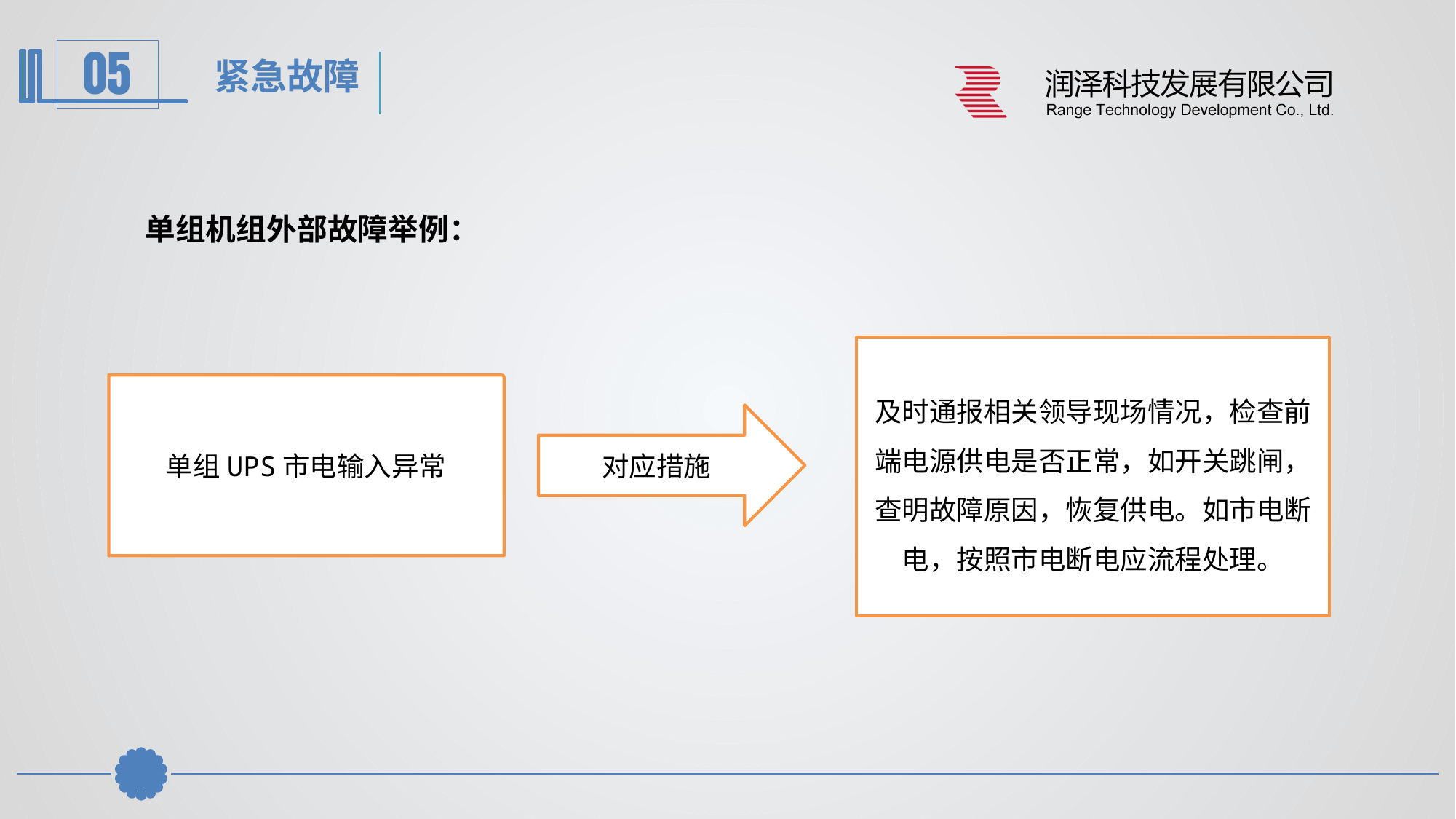

紧急故障
单组机组外部故障举例：
及时通报相关领导现场情况，检查前端电源供电是否正常，如开关跳闸，查明故障原因，恢复供电。如市电断电，按照市电断电应流程处理。
单组UPS市电输入异常
对应措施
24